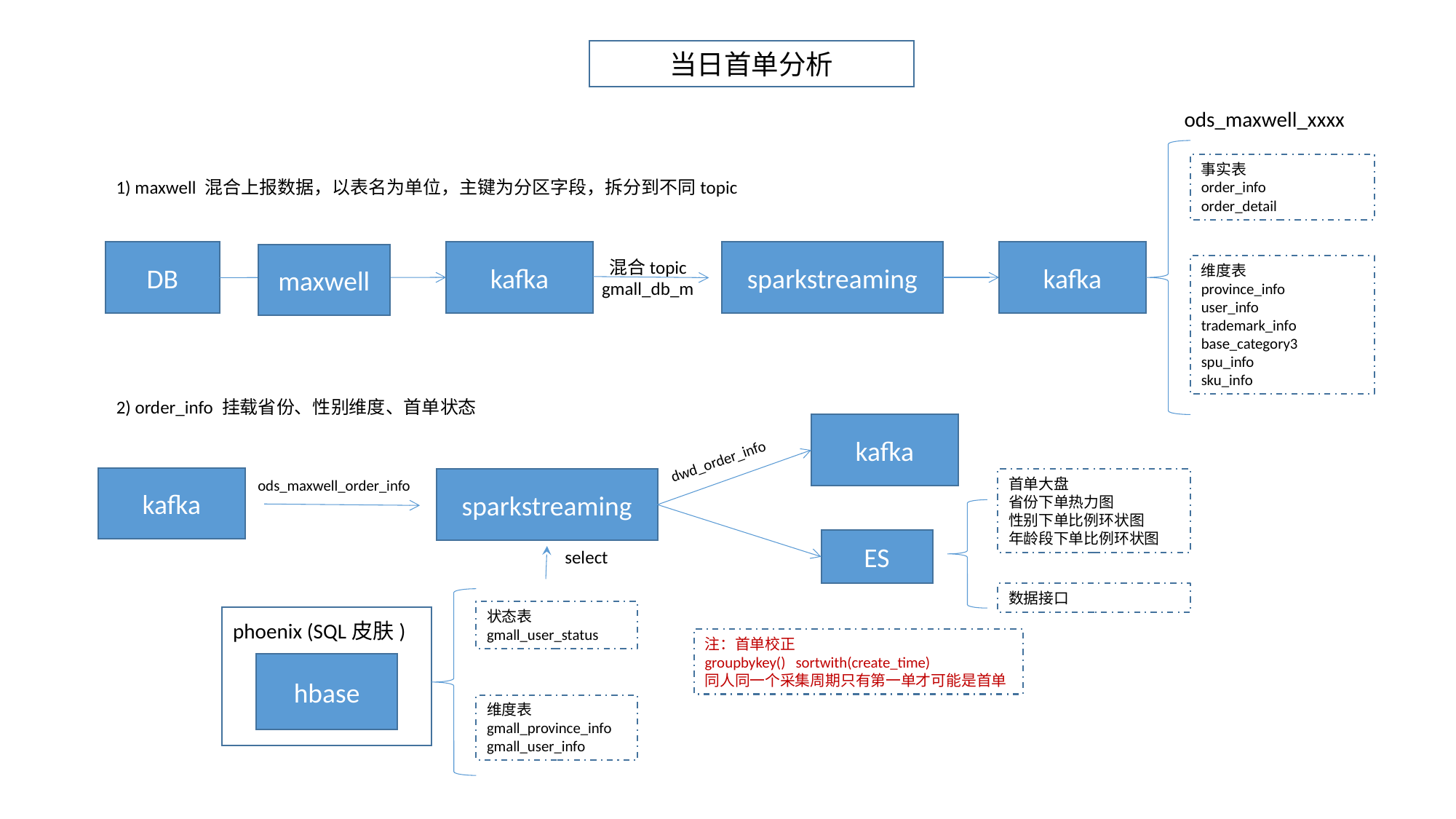

当日首单分析
ods_maxwell_xxxx
事实表
order_info
order_detail
维度表
province_info
user_info
trademark_info
base_category3
spu_info
sku_info

kafka
kafka
sparkstreaming
DB
maxwell
混合topic
gmall_db_m
1) maxwell 混合上报数据，以表名为单位，主键为分区字段，拆分到不同topic
2) order_info 挂载省份、性别维度、首单状态
kafka
dwd_order_info
kafka
sparkstreaming
首单大盘
省份下单热力图
性别下单比例环状图
年龄段下单比例环状图
ods_maxwell_order_info

ES
select
数据接口

维度表
gmall_province_info
gmall_user_info

phoenix (SQL皮肤)
hbase
状态表
gmall_user_status
注：首单校正
groupbykey()   sortwith(create_time)
同人同一个采集周期只有第一单才可能是首单